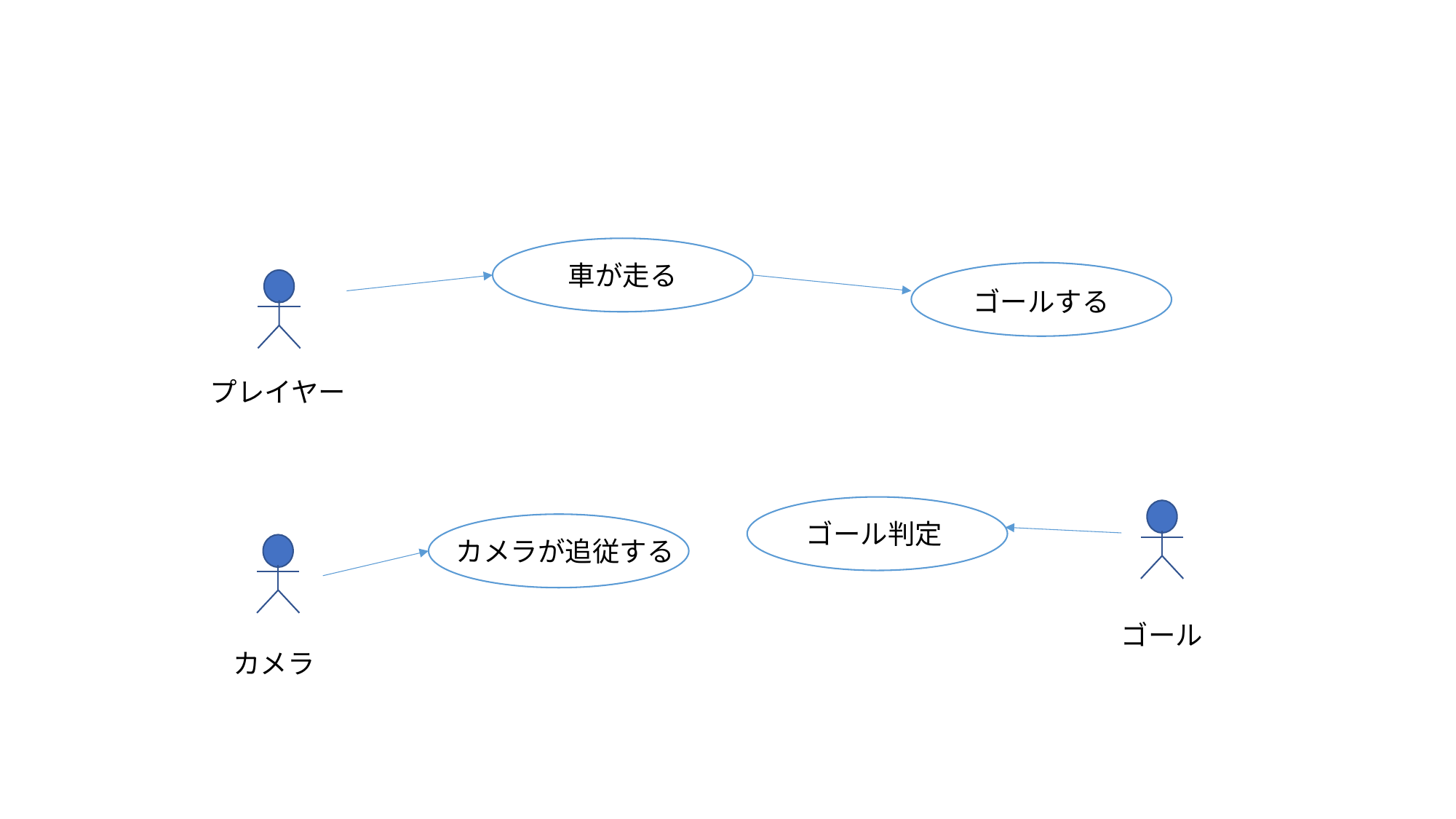

車が走る

ゴールする
プレイヤー

ゴール判定

カメラが追従する

ゴール
カメラ